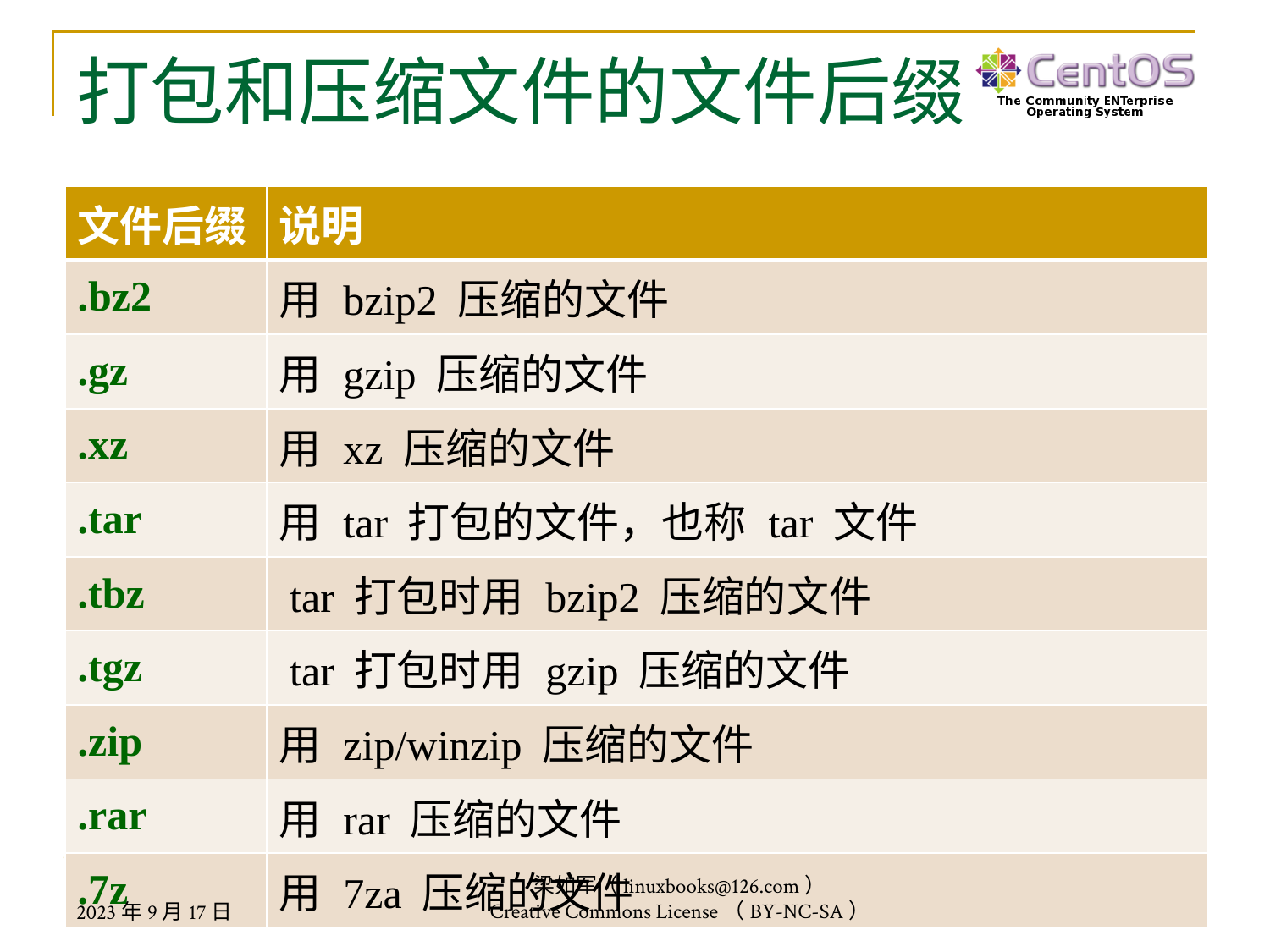

# 打包和压缩文件的文件后缀
| 文件后缀 | 说明 |
| --- | --- |
| .bz2 | 用 bzip2 压缩的文件 |
| .gz | 用 gzip 压缩的文件 |
| .xz | 用 xz 压缩的文件 |
| .tar | 用 tar 打包的文件，也称 tar 文件 |
| .tbz | tar 打包时用 bzip2 压缩的文件 |
| .tgz | tar 打包时用 gzip 压缩的文件 |
| .zip | 用 zip/winzip 压缩的文件 |
| .rar | 用 rar 压缩的文件 |
| .7z | 用 7za 压缩的文件 |
梁如军（linuxbooks@126.com）
Creative Commons License（BY-NC-SA）
2023年9月17日
76